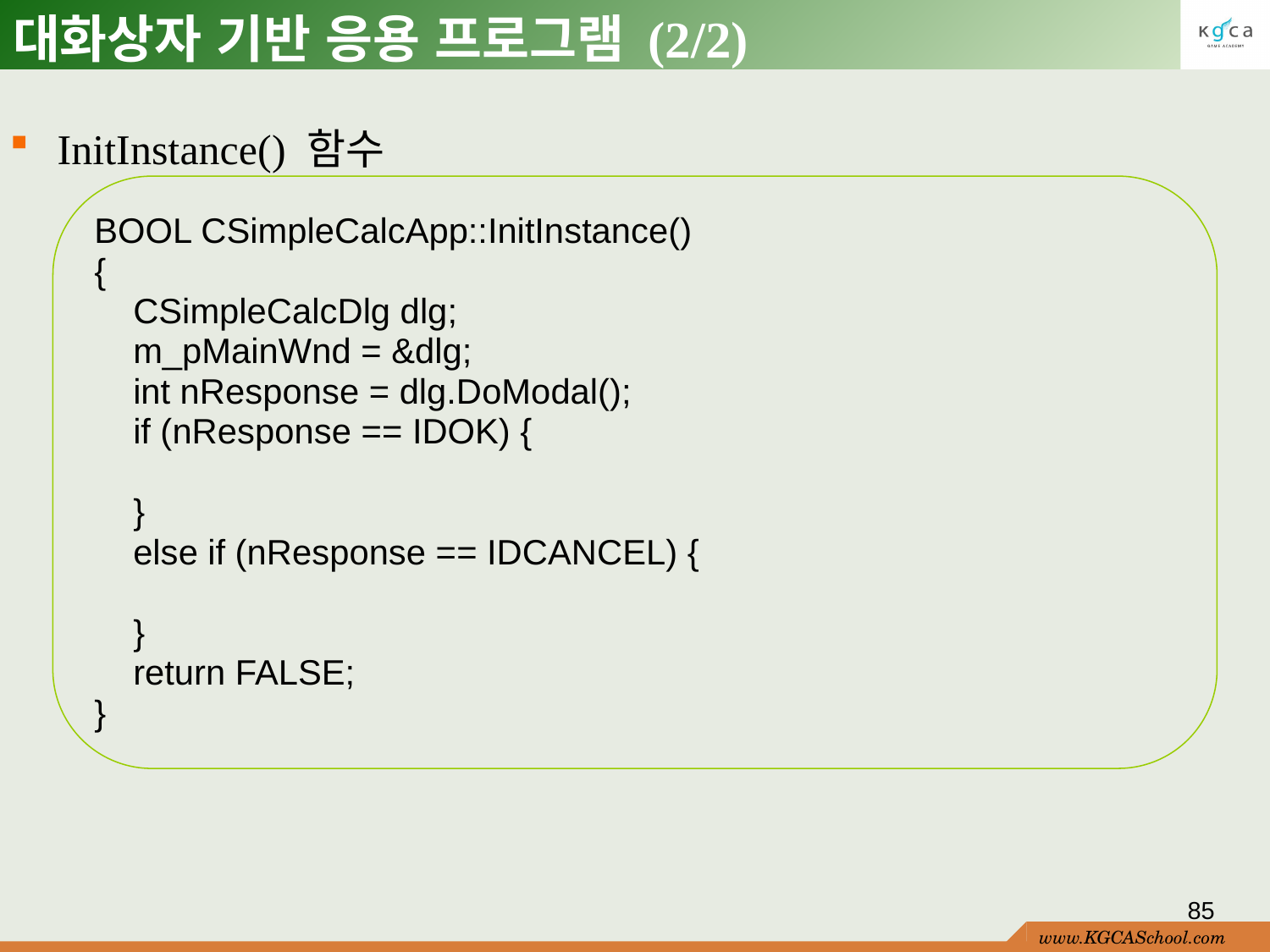

# 대화상자 기반 응용 프로그램 (2/2)
InitInstance() 함수
BOOL CSimpleCalcApp::InitInstance()
{
    CSimpleCalcDlg dlg;
    m_pMainWnd = &dlg;
    int nResponse = dlg.DoModal();
    if (nResponse == IDOK) {

    }
    else if (nResponse == IDCANCEL) {

    }
    return FALSE;
}
85